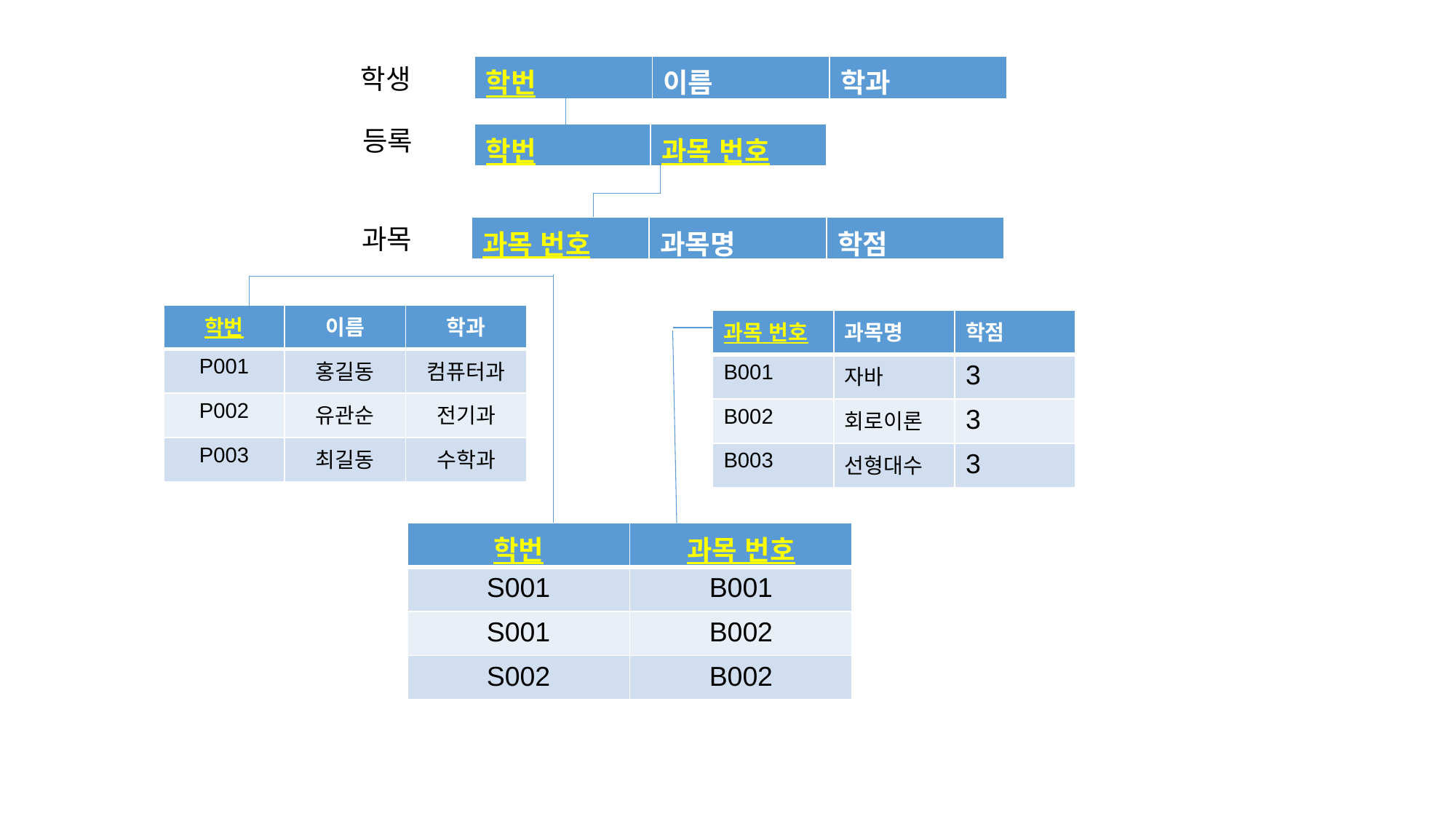

| 학번 | 이름 | 학과 |
| --- | --- | --- |
  학생
  등록
| 학번 | 과목 번호 |
| --- | --- |
  과목
| 과목 번호 | 과목명 | 학점 |
| --- | --- | --- |
| 학번 | 이름 | 학과 |
| --- | --- | --- |
| P001 | 홍길동 | 컴퓨터과 |
| P002 | 유관순 | 전기과 |
| P003 | 최길동 | 수학과 |
| 과목 번호 | 과목명 | 학점 |
| --- | --- | --- |
| B001 | 자바 | 3 |
| B002 | 회로이론 | 3 |
| B003 | 선형대수 | 3 |
| 학번 | 과목 번호 |
| --- | --- |
| S001 | B001 |
| S001 | B002 |
| S002 | B002 |